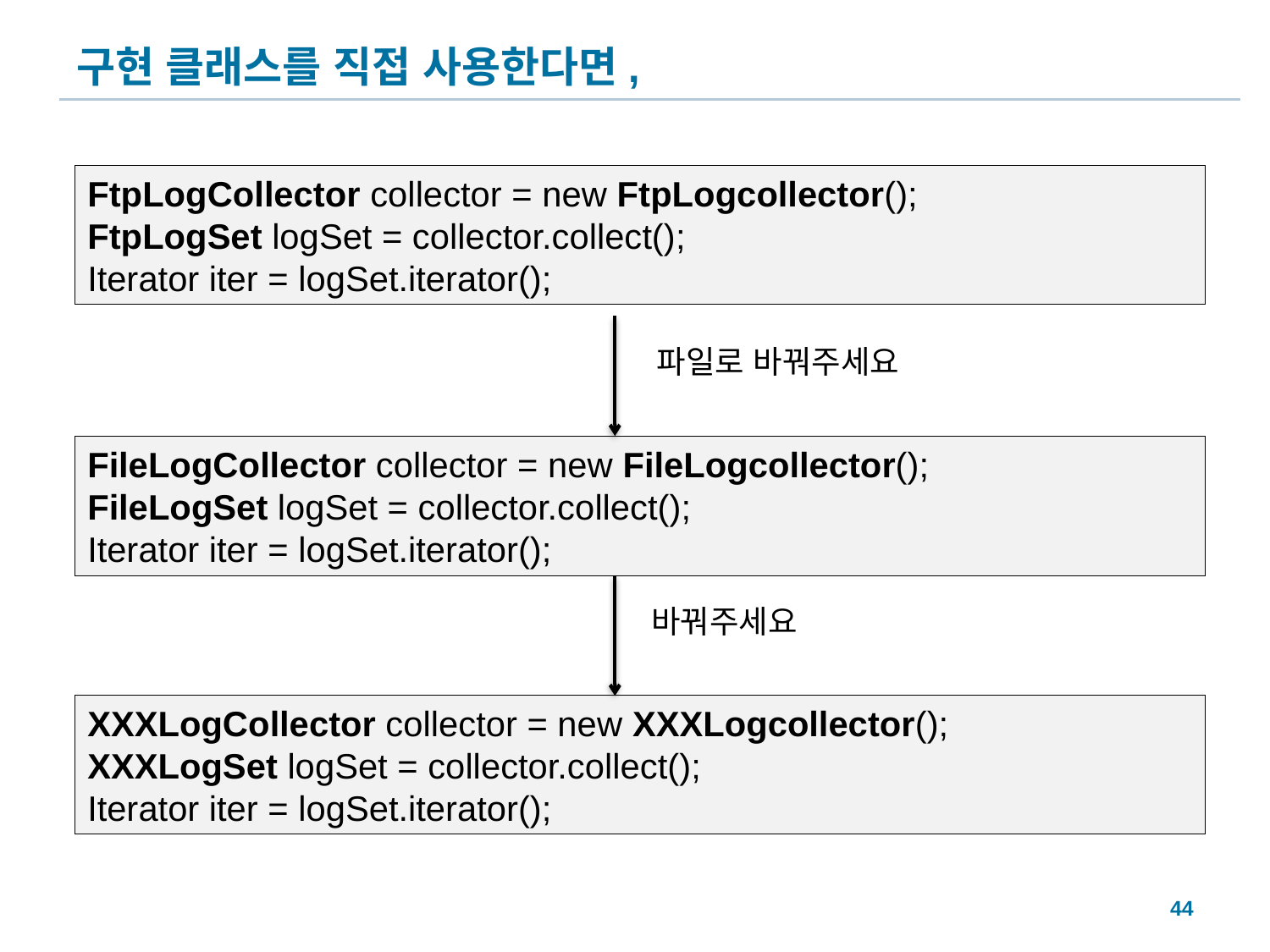

# 구현 클래스를 직접 사용한다면,
FtpLogCollector collector = new FtpLogcollector();
FtpLogSet logSet = collector.collect();
Iterator iter = logSet.iterator();
파일로 바꿔주세요
FileLogCollector collector = new FileLogcollector();
FileLogSet logSet = collector.collect();
Iterator iter = logSet.iterator();
바꿔주세요
XXXLogCollector collector = new XXXLogcollector();
XXXLogSet logSet = collector.collect();
Iterator iter = logSet.iterator();
44